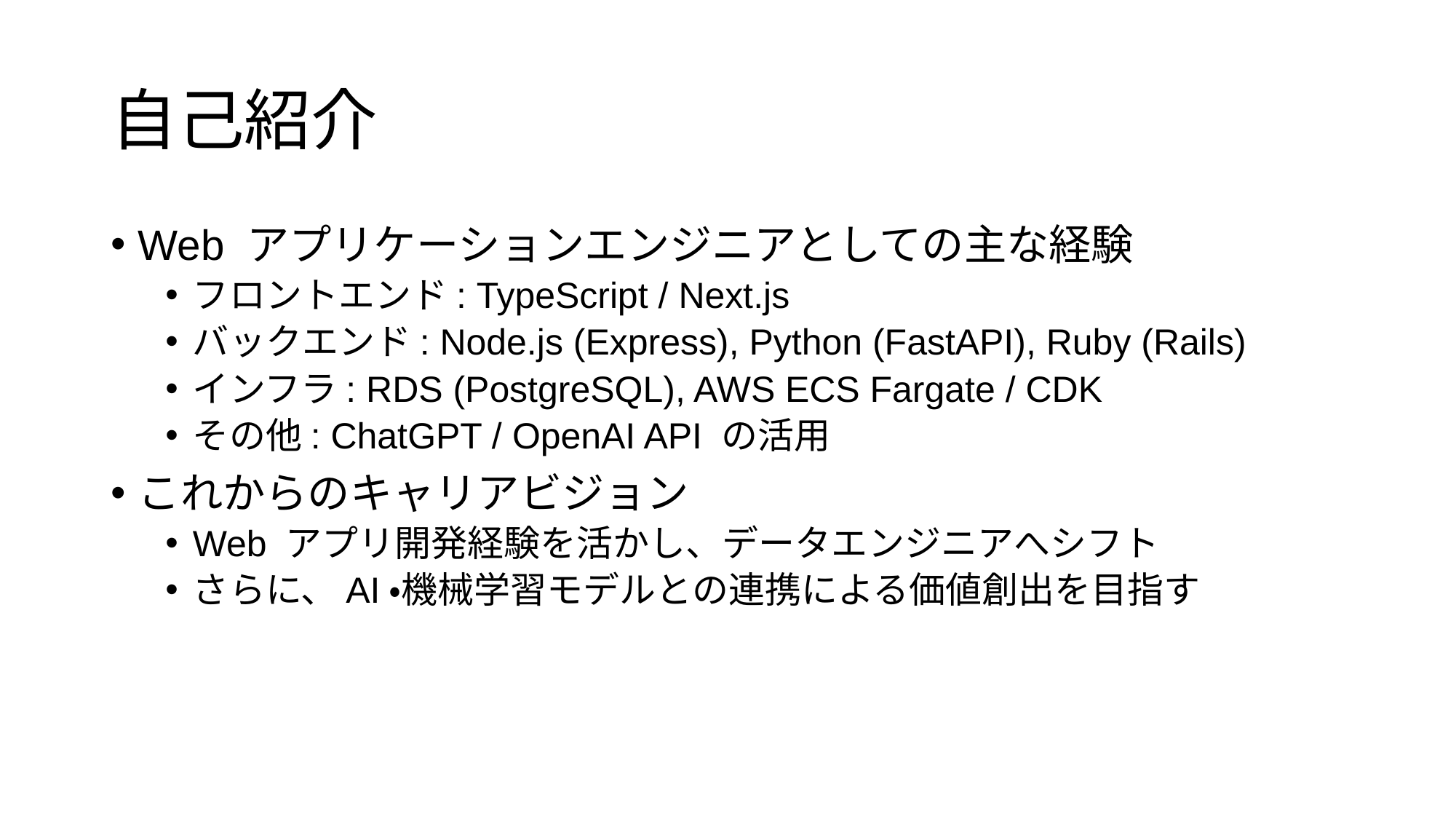

# 自己紹介
Web アプリケーションエンジニアとしての主な経験
フロントエンド: TypeScript / Next.js
バックエンド: Node.js (Express), Python (FastAPI), Ruby (Rails)
インフラ: RDS (PostgreSQL), AWS ECS Fargate / CDK
その他: ChatGPT / OpenAI API の活用
これからのキャリアビジョン
Web アプリ開発経験を活かし、データエンジニアへシフト
さらに、AI・機械学習モデルとの連携による価値創出を目指す